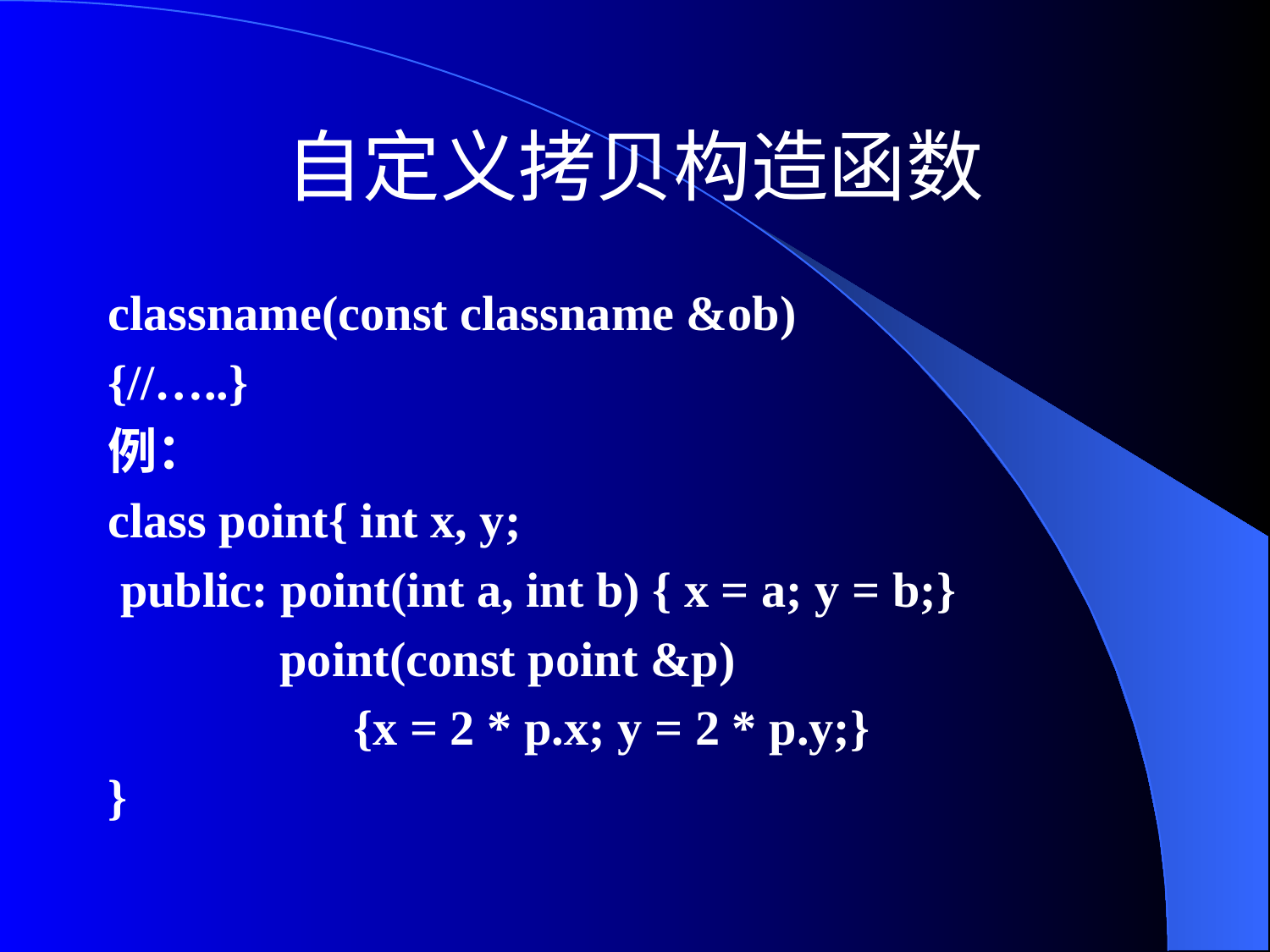

# 自定义拷贝构造函数
classname(const classname &ob)
{//…..}
例：
class point{ int x, y;
 public: point(int a, int b) { x = a; y = b;}
              point(const point &p)
                    {x = 2 * p.x; y = 2 * p.y;}
}